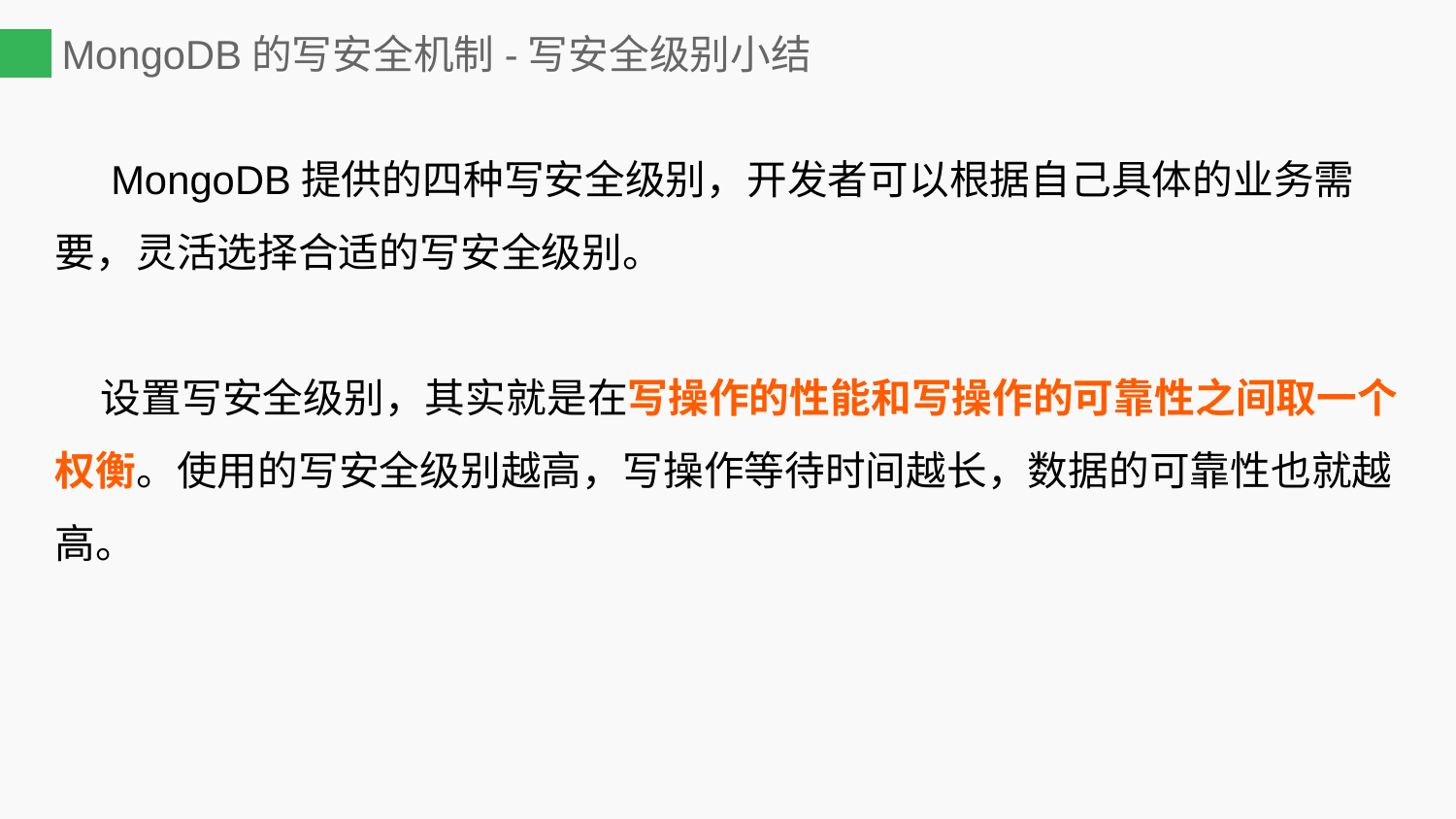

# MongoDB的写安全机制-写安全级别小结
     MongoDB提供的四种写安全级别，开发者可以根据自己具体的业务需要，灵活选择合适的写安全级别。

    设置写安全级别，其实就是在写操作的性能和写操作的可靠性之间取一个权衡。使用的写安全级别越高，写操作等待时间越长，数据的可靠性也就越高。